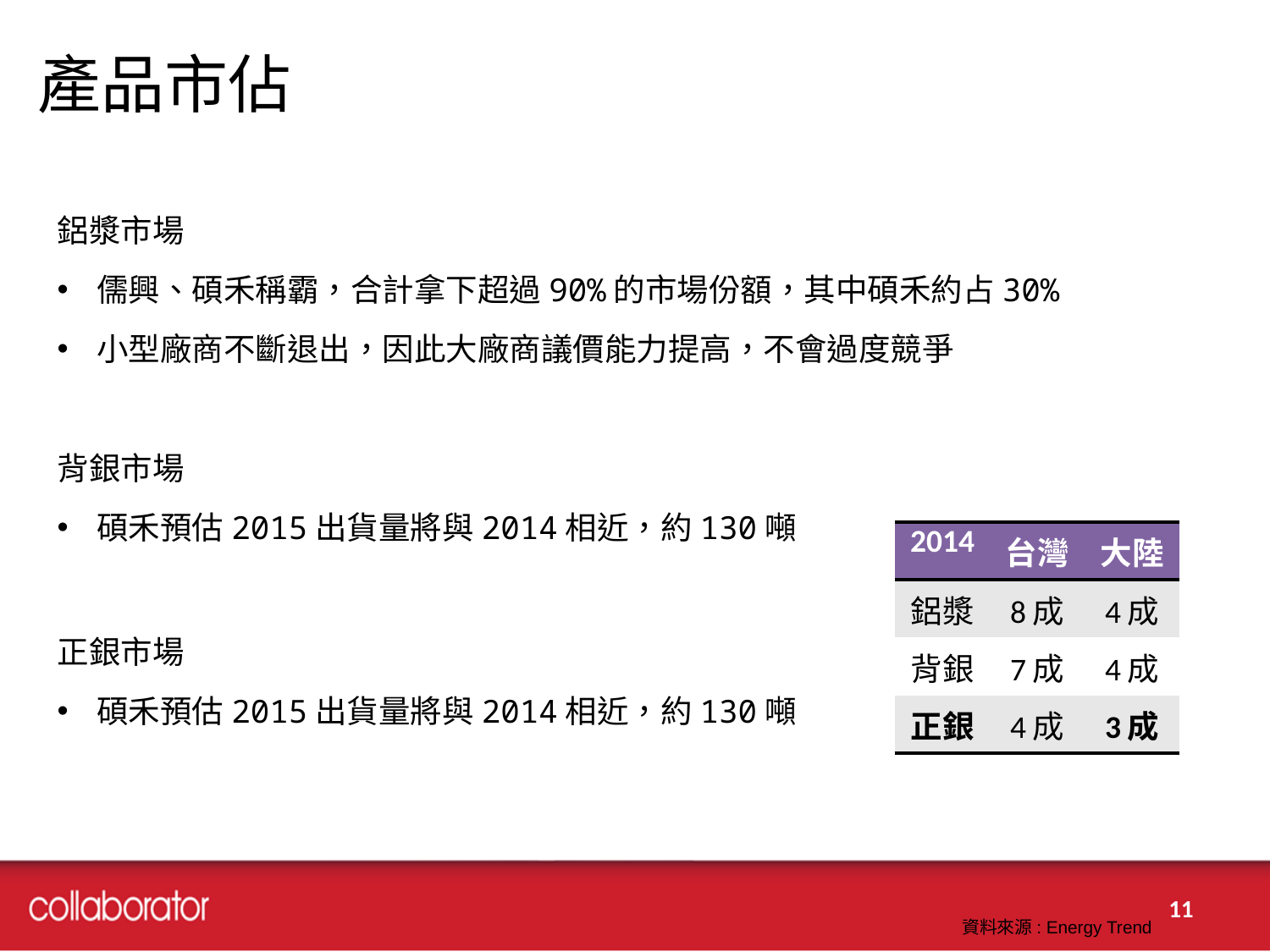

# 產品市佔
鋁漿市場
儒興、碩禾稱霸，合計拿下超過90%的市場份額，其中碩禾約占30%
小型廠商不斷退出，因此大廠商議價能力提高，不會過度競爭
背銀市場
碩禾預估2015出貨量將與2014相近，約130噸
| 2014 | 台灣 | 大陸 |
| --- | --- | --- |
| 鋁漿 | 8成 | 4成 |
| 背銀 | 7成 | 4成 |
| 正銀 | 4成 | 3成 |
正銀市場
碩禾預估2015出貨量將與2014相近，約130噸
11
資料來源: Energy Trend